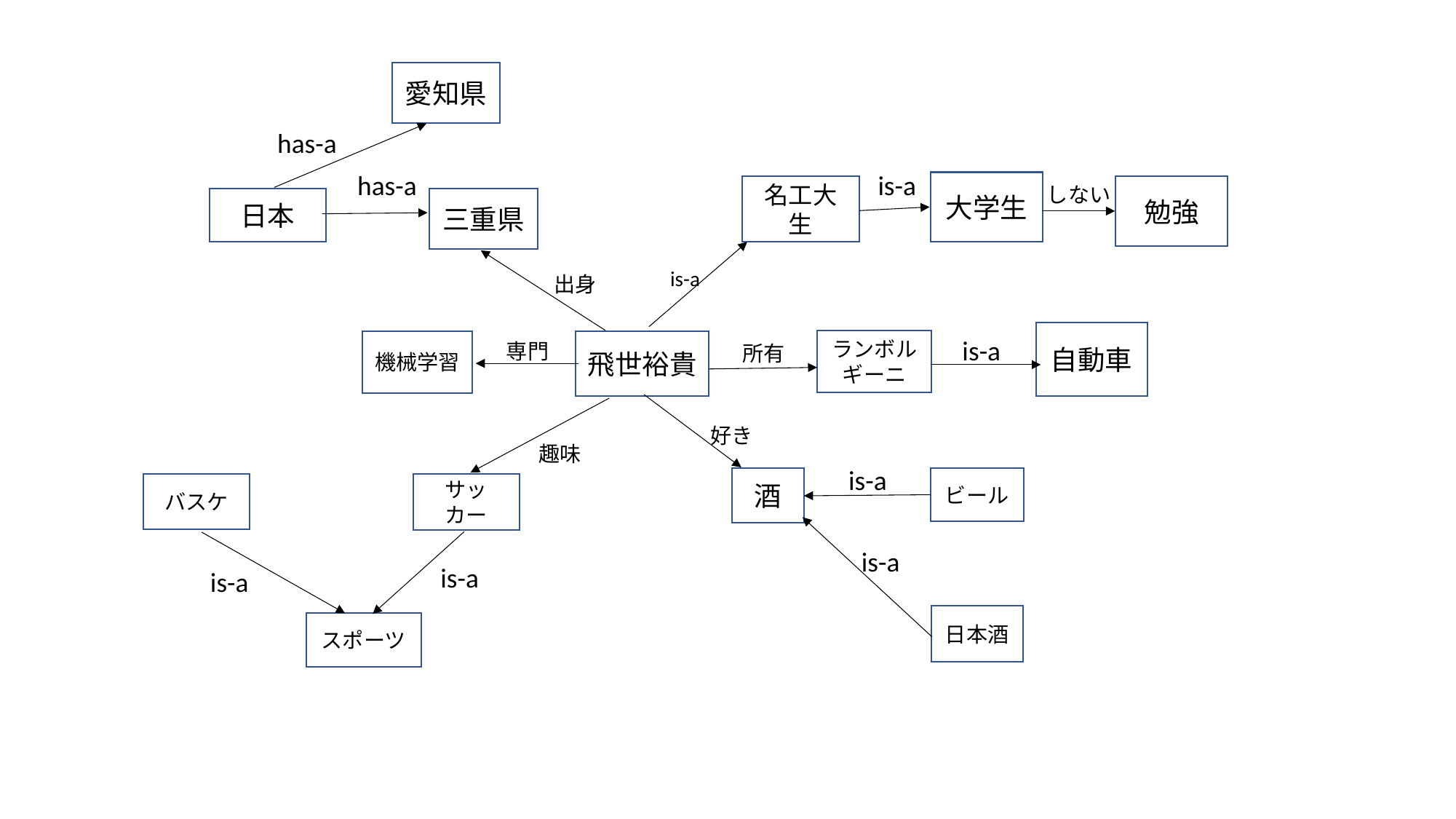

愛知県
has-a
has-a
is-a
大学生
名工大生
勉強
しない
三重県
日本
is-a
出身
自動車
is-a
ランボルギーニ
飛世裕貴
機械学習
専門
所有
好き
趣味
is-a
酒
ビール
バスケ
サッカー
is-a
is-a
is-a

日本酒
スポーツ